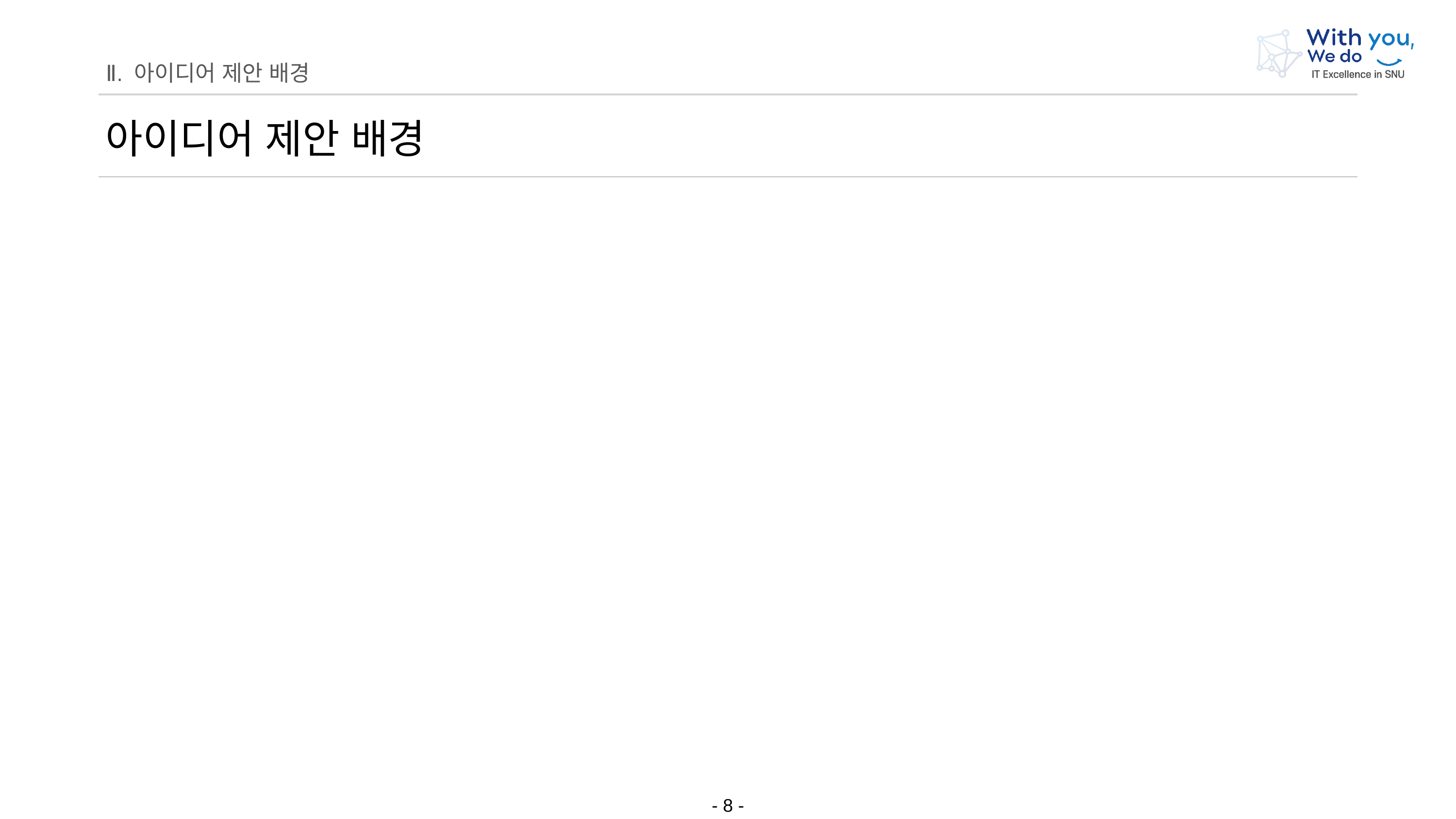

Ⅱ. 아이디어 제안 배경
아이디어 제안 배경